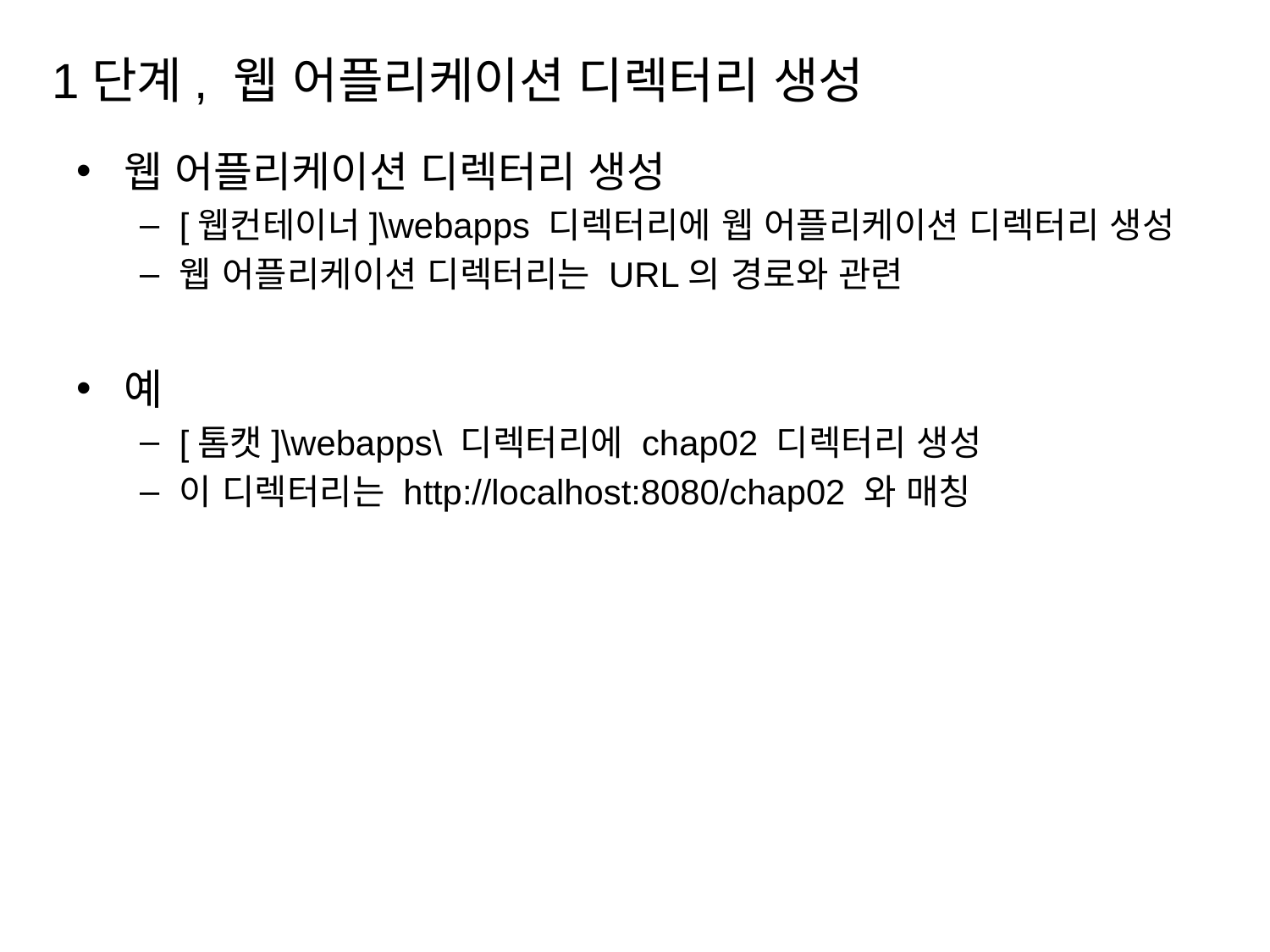

# 1단계, 웹 어플리케이션 디렉터리 생성
웹 어플리케이션 디렉터리 생성
[웹컨테이너]\webapps 디렉터리에 웹 어플리케이션 디렉터리 생성
웹 어플리케이션 디렉터리는 URL의 경로와 관련

예
[톰캣]\webapps\ 디렉터리에 chap02 디렉터리 생성
이 디렉터리는 http://localhost:8080/chap02 와 매칭